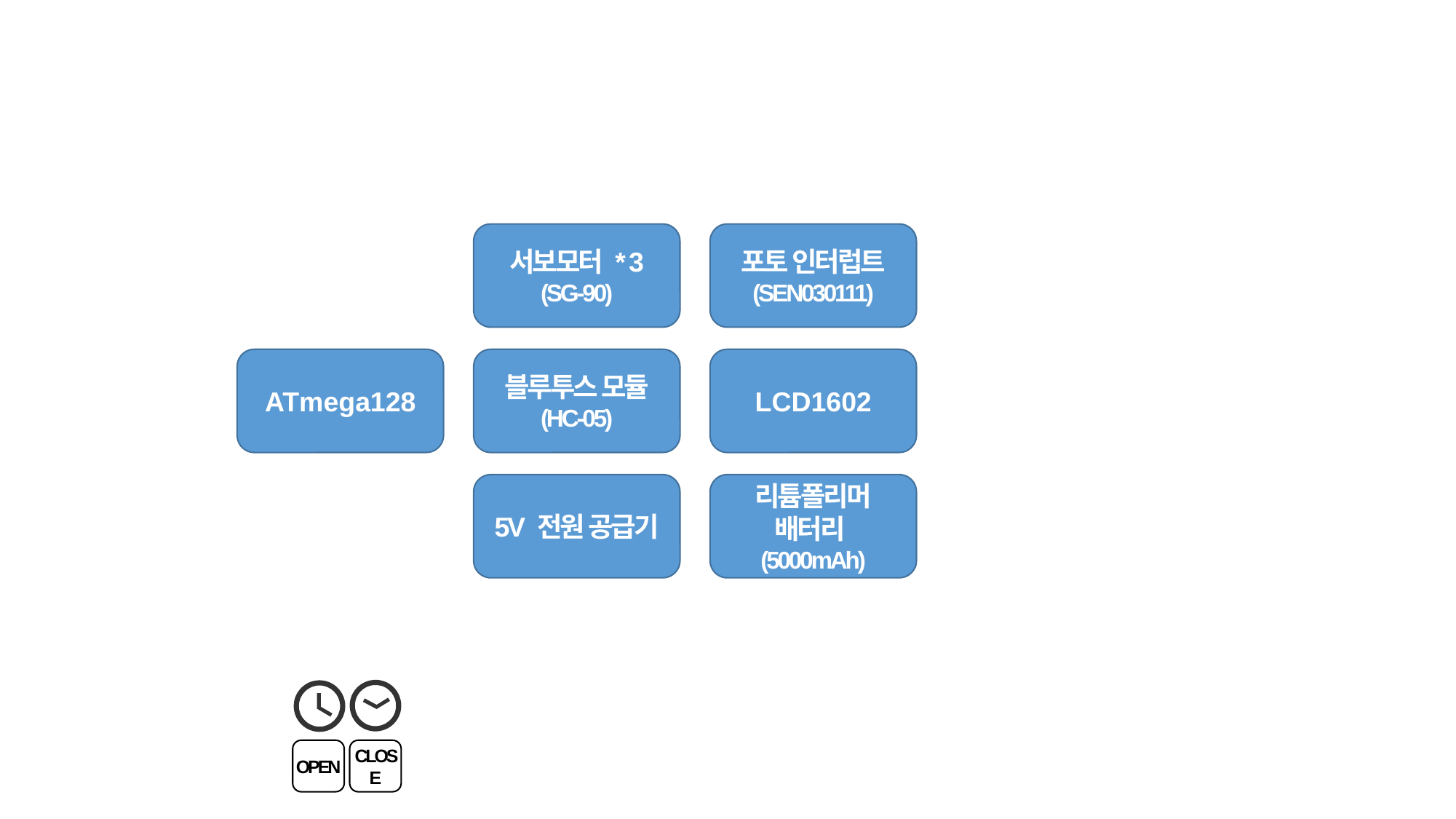

서보모터 * 3
(SG-90)
포토 인터럽트
(SEN030111)
ATmega128
블루투스 모듈
(HC-05)
LCD1602
5V 전원 공급기
리튬폴리머
배터리(5000mAh)

OPEN
CLOSE